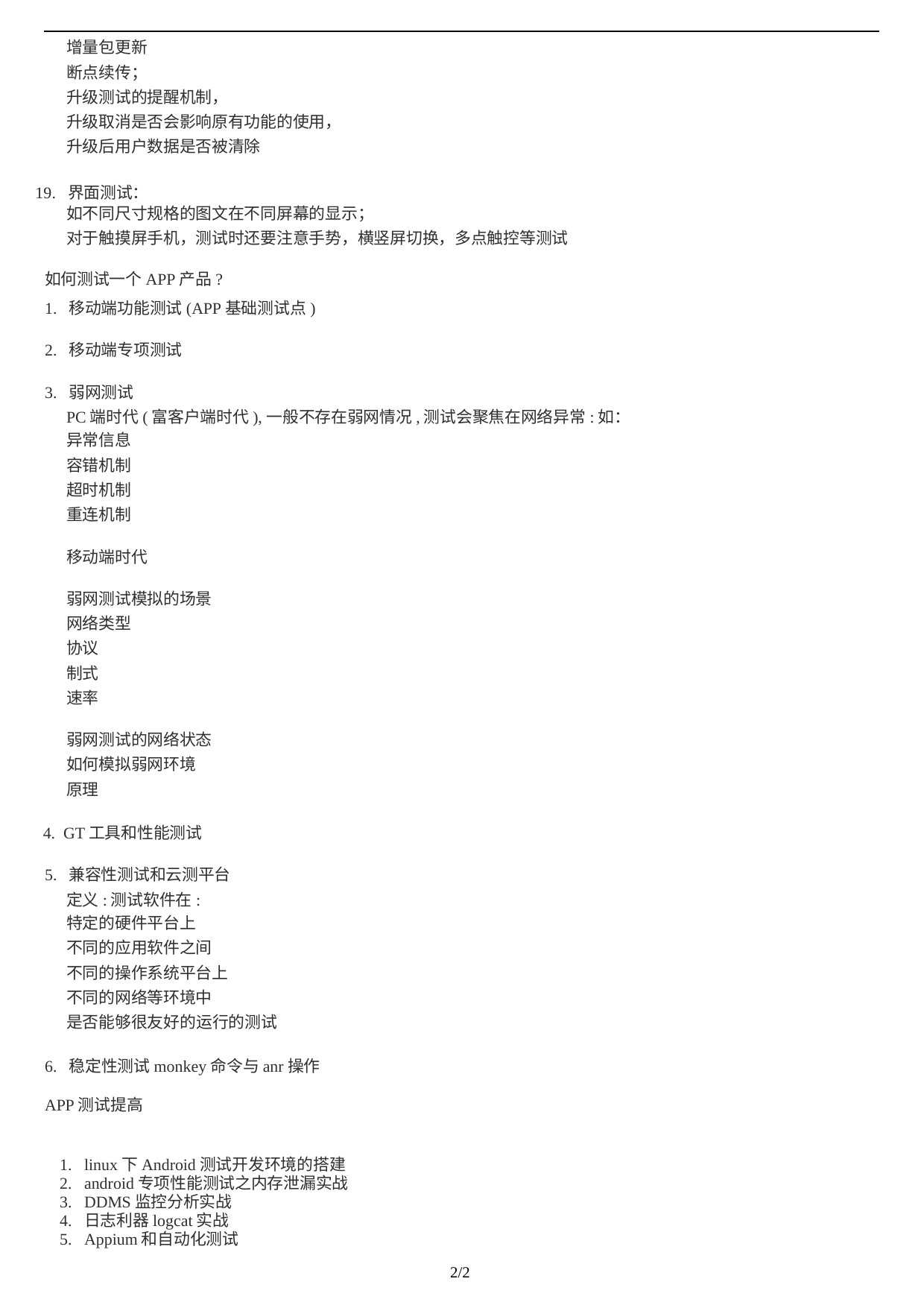

增量包更新
			断点续传；
			升级测试的提醒机制，
			升级取消是否会影响原有功能的使⽤，
			升级后⽤户数据是否被清除

19.  界⾯测试：
			如不同尺⼨规格的图⽂在不同屏幕的显⽰；
			对于触摸屏⼿机，测试时还要注意⼿势，横竖屏切换，多点触控等测试

		如何测试⼀个APP产品?
		1.  移动端功能测试(APP基础测试点)

		2.  移动端专项测试

		3.  弱⽹测试
			PC端时代(富客户端时代),⼀般不存在弱⽹情况,测试会聚焦在⽹络异常:如：
			异常信息
			容错机制
			超时机制
			重连机制

			移动端时代

			弱⽹测试模拟的场景
			⽹络类型
			协议
			制式
			速率

			弱⽹测试的⽹络状态
			如何模拟弱⽹环境
			原理

	4.  GT⼯具和性能测试

		5.  兼容性测试和云测平台
			定义:测试软件在:
			特定的硬件平台上
			不同的应⽤软件之间
			不同的操作系统平台上
			不同的⽹络等环境中
			是否能够很友好的运⾏的测试

		6.  稳定性测试monkey命令与anr操作

		APP测试提⾼

1.
2.
3.
4.
5.
linux下Android测试开发环境的搭建
android专项性能测试之内存泄漏实战
DDMS监控分析实战
⽇志利器logcat实战
Appium和⾃动化测试
2/2